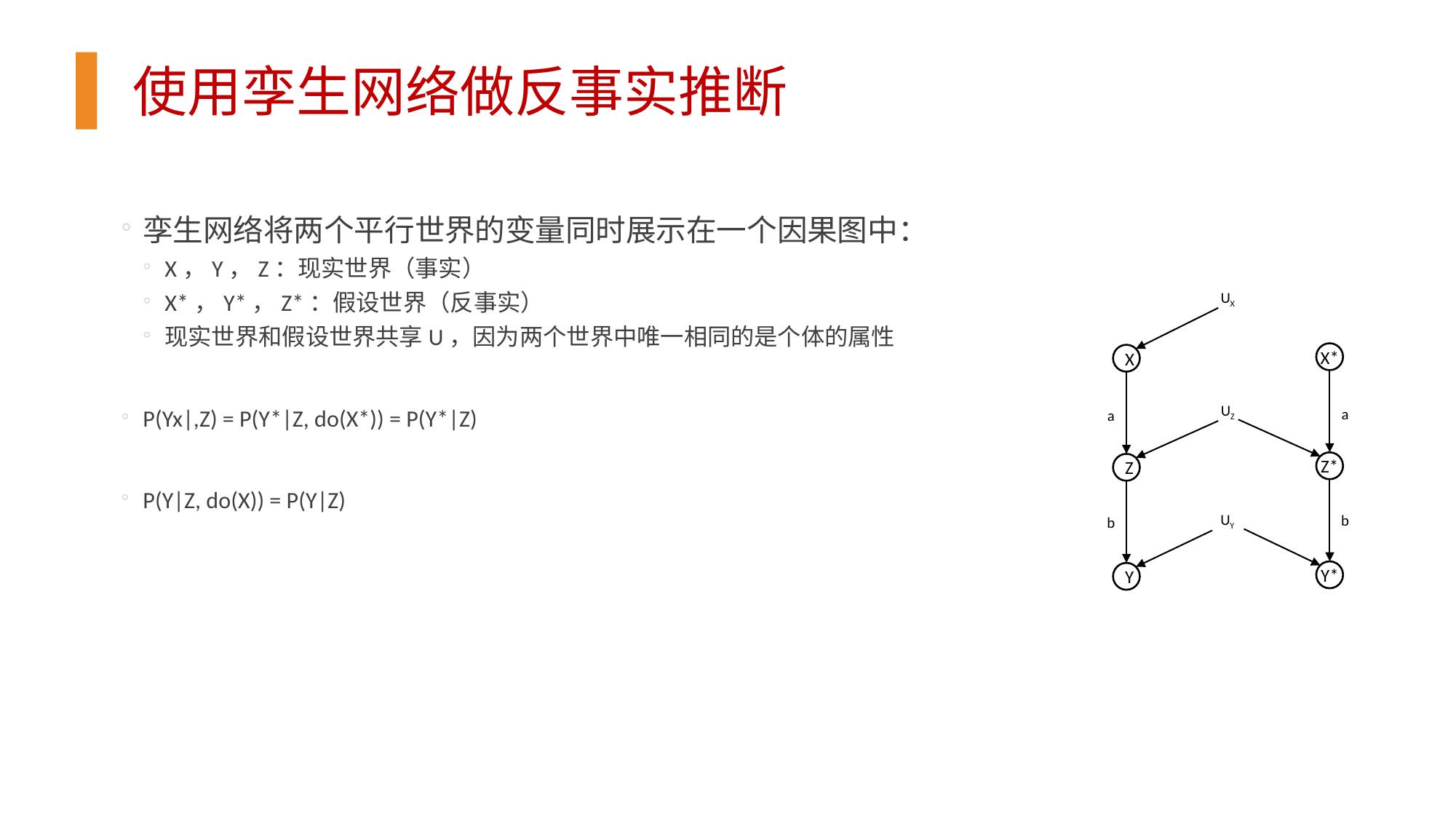

使用孪生网络做反事实推断
孪生网络将两个平行世界的变量同时展示在一个因果图中：
X，Y，Z：现实世界（事实）
X*，Y*，Z*：假设世界（反事实）
现实世界和假设世界共享U，因为两个世界中唯一相同的是个体的属性

P(Yx|,Z) = P(Y*|Z, do(X*)) = P(Y*|Z)

P(Y|Z, do(X)) = P(Y|Z)
UX
X*
UZ
a
Z*
UY
b
Y*
UX
X
UZ
a
Z
UY
b
Y